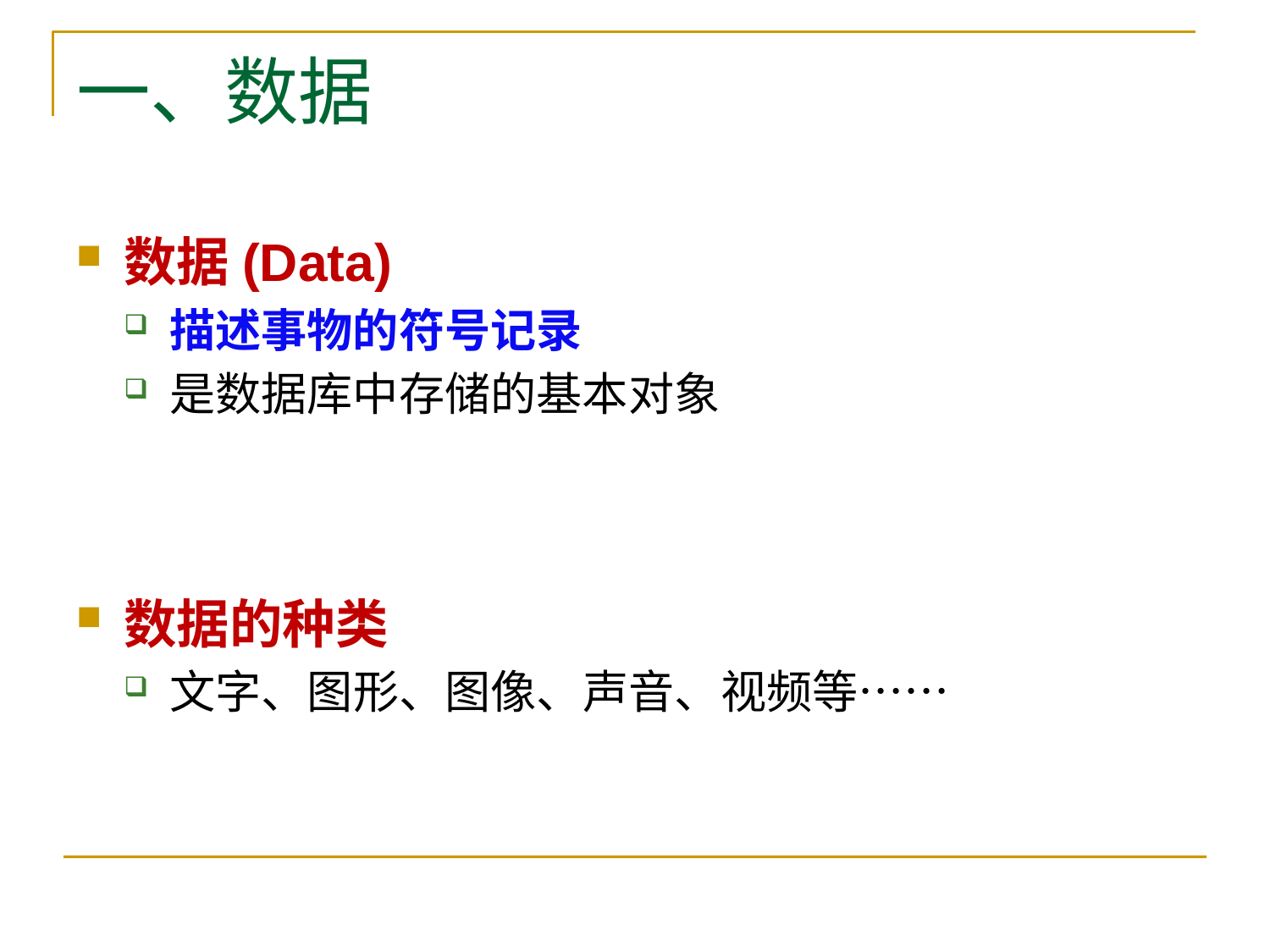

# 一、数据
数据(Data)
描述事物的符号记录
是数据库中存储的基本对象

数据的种类
文字、图形、图像、声音、视频等……